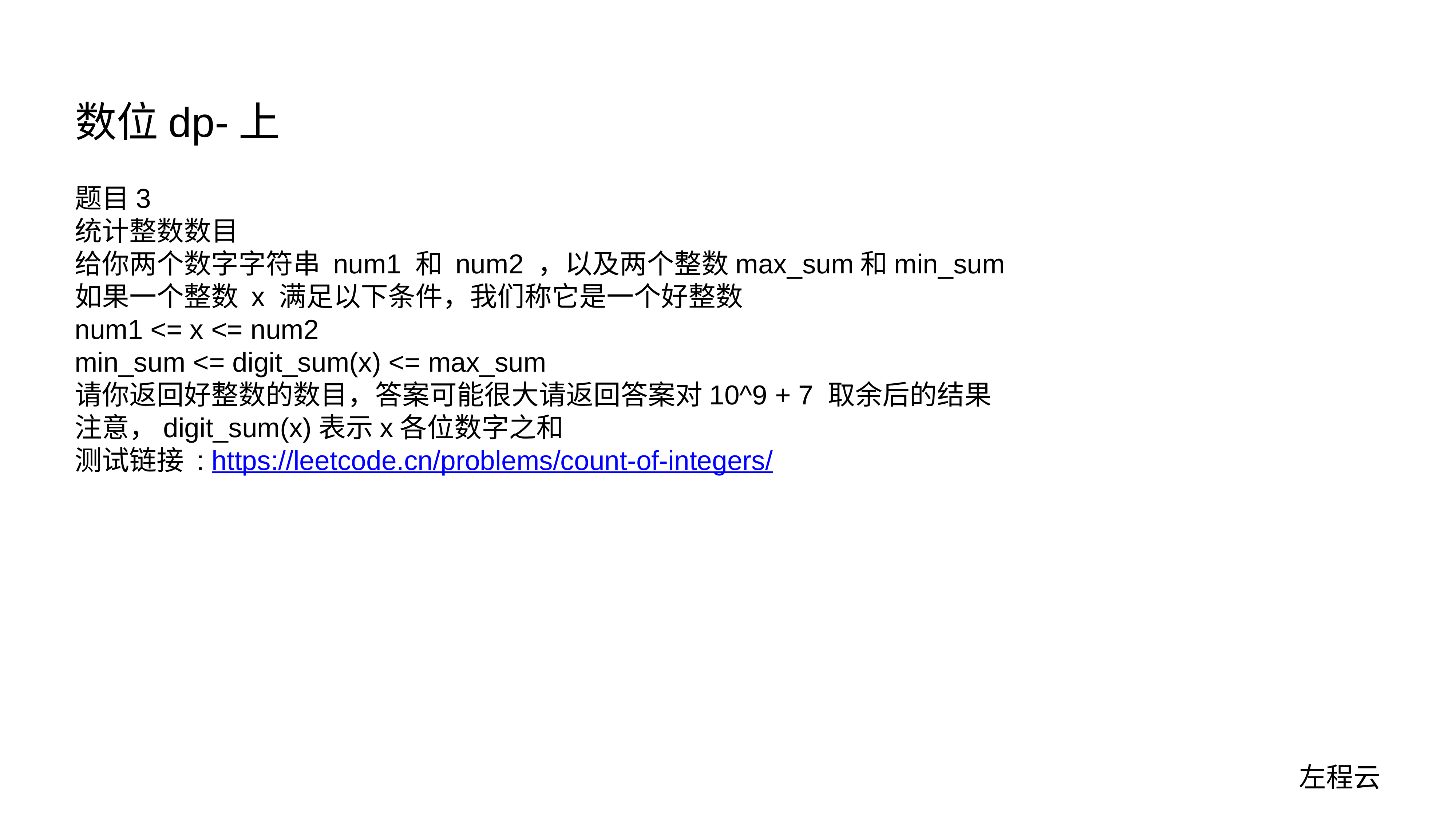

# 数位dp-上
题目3
统计整数数目
给你两个数字字符串 num1 和 num2 ，以及两个整数max_sum和min_sum
如果一个整数 x 满足以下条件，我们称它是一个好整数
num1 <= x <= num2
min_sum <= digit_sum(x) <= max_sum
请你返回好整数的数目，答案可能很大请返回答案对10^9 + 7 取余后的结果
注意，digit_sum(x)表示x各位数字之和
测试链接 : https://leetcode.cn/problems/count-of-integers/
左程云